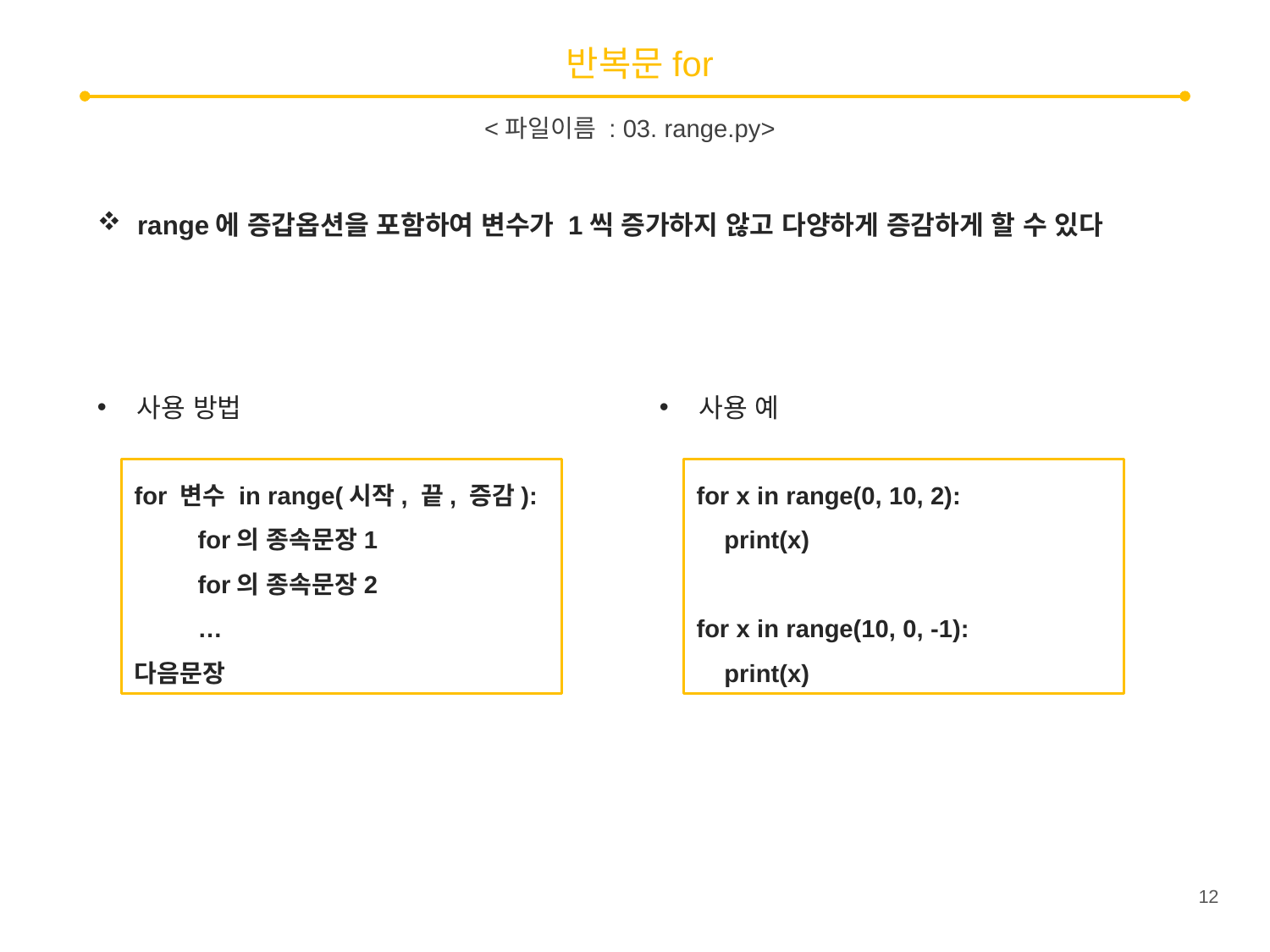

# 반복문for
<파일이름 : 03. range.py>
range에 증갑옵션을 포함하여 변수가 1씩 증가하지 않고 다양하게 증감하게 할 수 있다
사용 방법
사용 예
for 변수 in range(시작, 끝, 증감):
for의 종속문장1
for의 종속문장2
…
다음문장
for x in range(0, 10, 2):
    print(x)

for x in range(10, 0, -1):
    print(x)